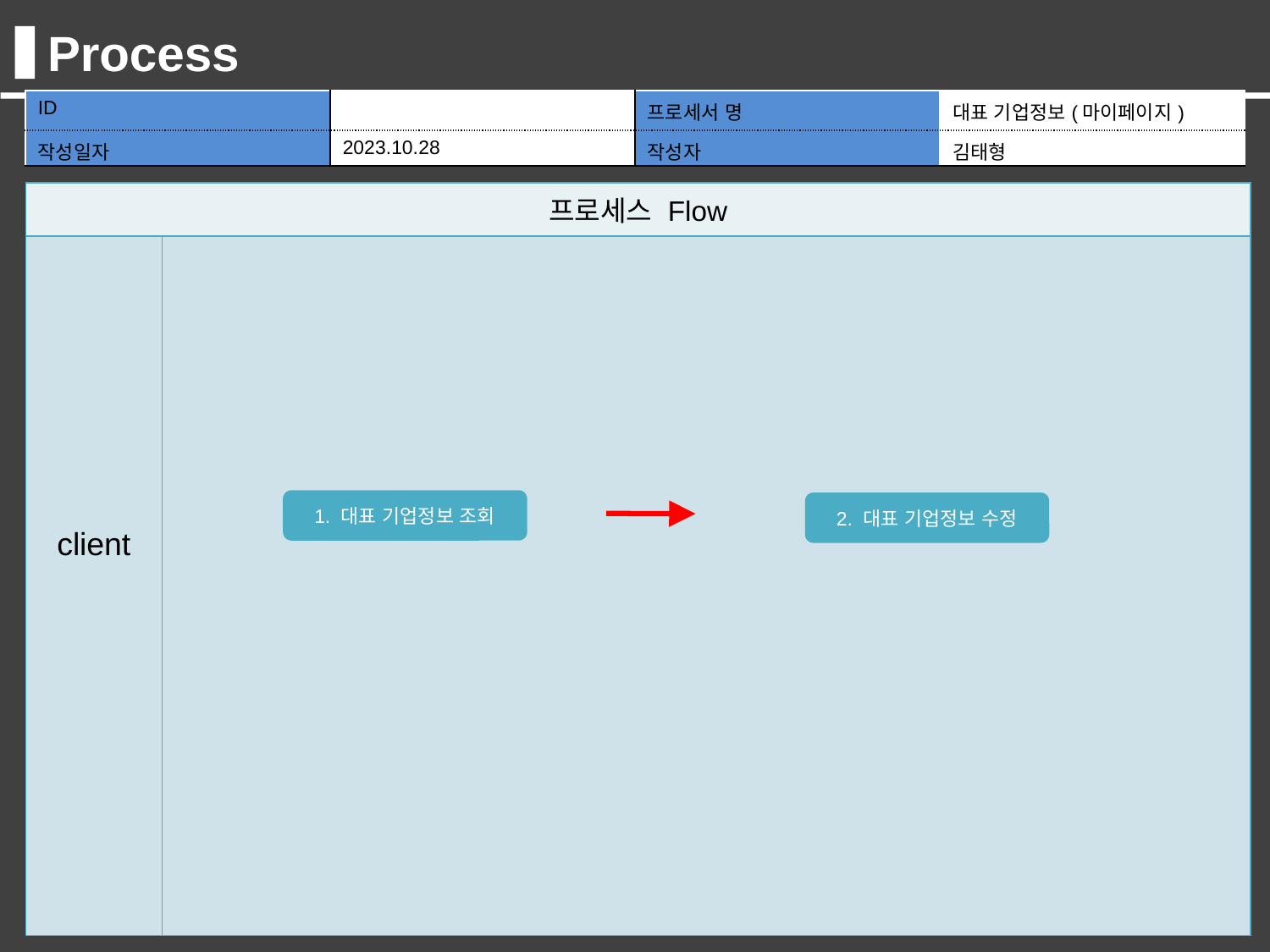

Process

| ID |  | 프로세서 명 | 대표 기업정보(마이페이지) |
| --- | --- | --- | --- |
| 작성일자 | 2023.10.28 | 작성자 | 김태형 |

| 프로세스 Flow |  |
| --- | --- |
| client |  |
1. 대표 기업정보 조회
2. 대표 기업정보 수정